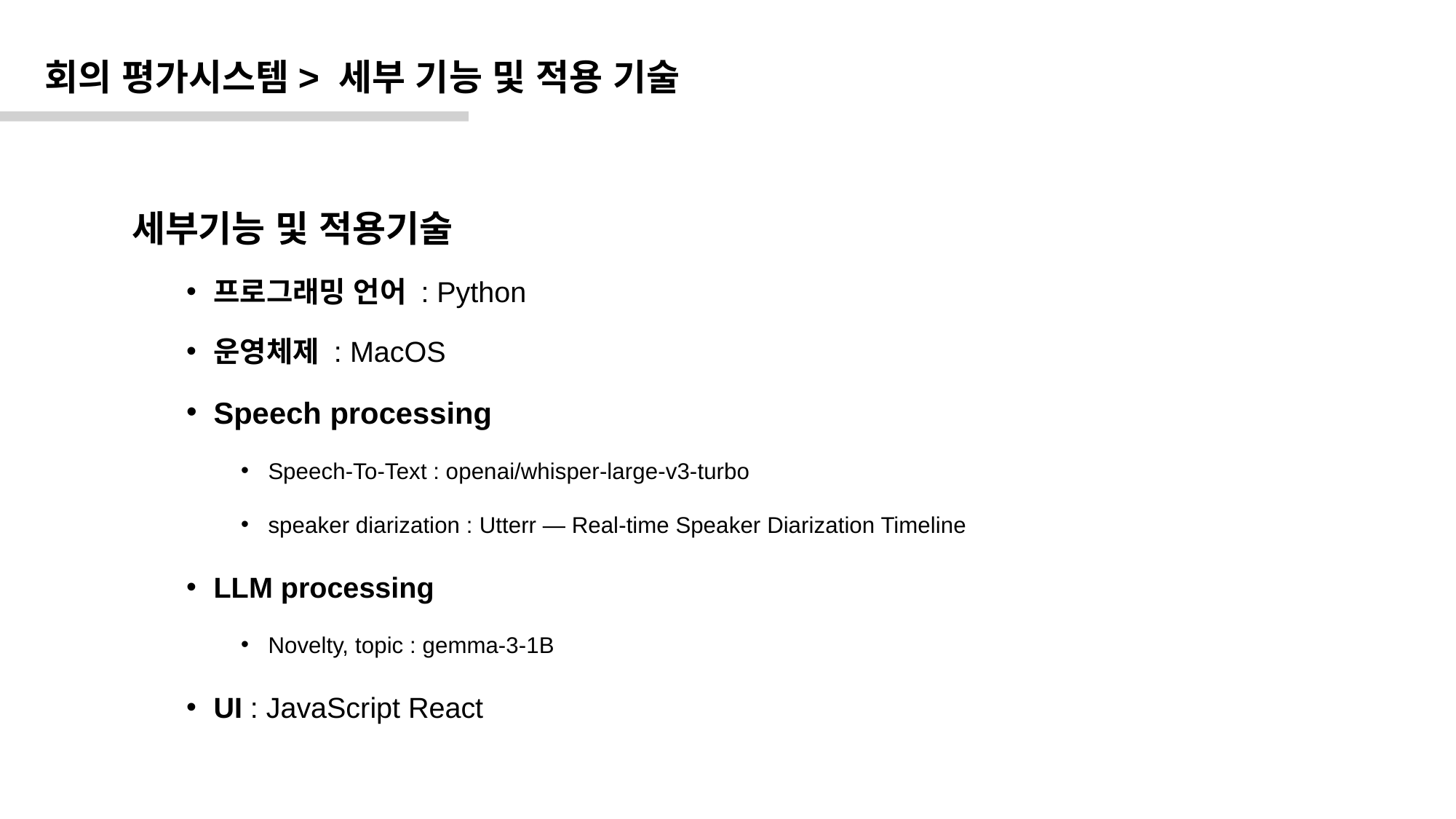

회의 평가시스템> 세부 기능 및 적용 기술

세부기능 및 적용기술
프로그래밍 언어 : Python
운영체제 : MacOS
Speech processing
Speech-To-Text : openai/whisper-large-v3-turbo
speaker diarization : Utterr — Real-time Speaker Diarization Timeline
LLM processing
Novelty, topic : gemma-3-1B
UI : JavaScript React